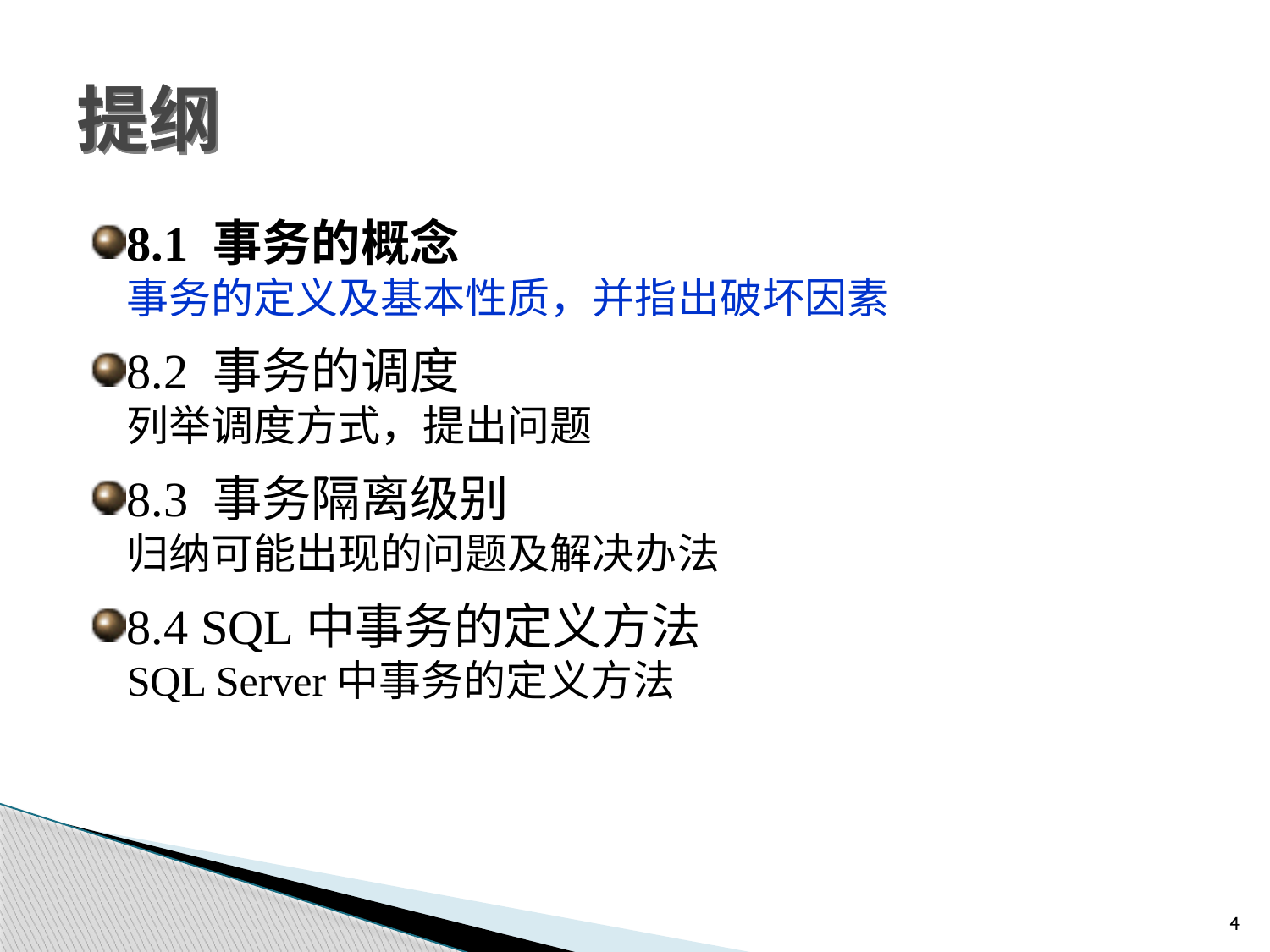

# 提纲
8.1 事务的概念
事务的定义及基本性质，并指出破坏因素
8.2 事务的调度
列举调度方式，提出问题
8.3 事务隔离级别
归纳可能出现的问题及解决办法
8.4 SQL中事务的定义方法
SQL Server中事务的定义方法
4